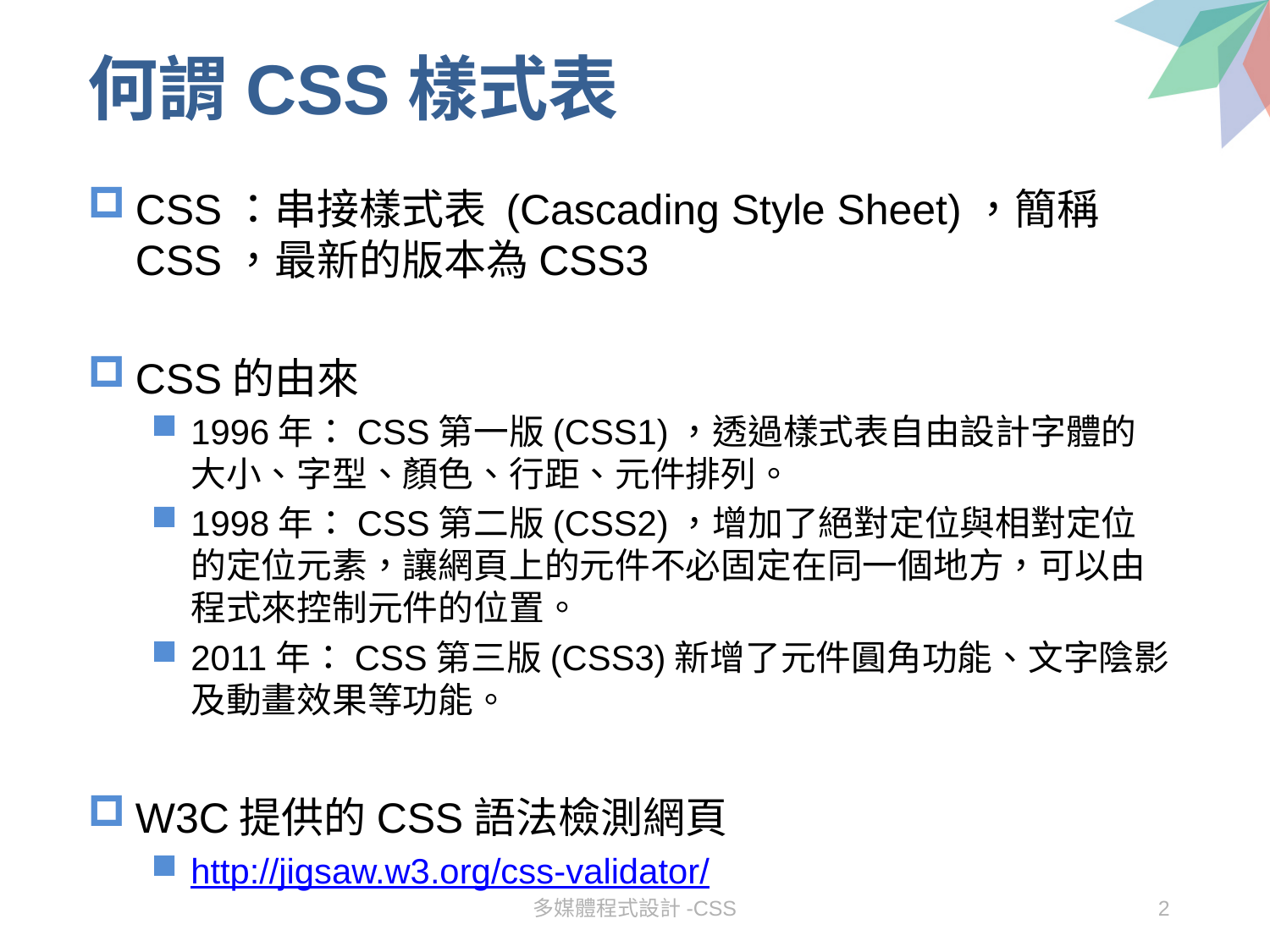

# 何謂CSS樣式表
CSS：串接樣式表 (Cascading Style Sheet)，簡稱CSS，最新的版本為CSS3

CSS的由來
1996年：CSS第一版(CSS1)，透過樣式表自由設計字體的大小、字型、顏色、行距、元件排列。
1998年：CSS第二版(CSS2)，增加了絕對定位與相對定位的定位元素，讓網頁上的元件不必固定在同一個地方，可以由程式來控制元件的位置。
2011年：CSS第三版(CSS3)新增了元件圓角功能、文字陰影及動畫效果等功能。

W3C提供的CSS語法檢測網頁
http://jigsaw.w3.org/css-validator/

多媒體程式設計-CSS
2